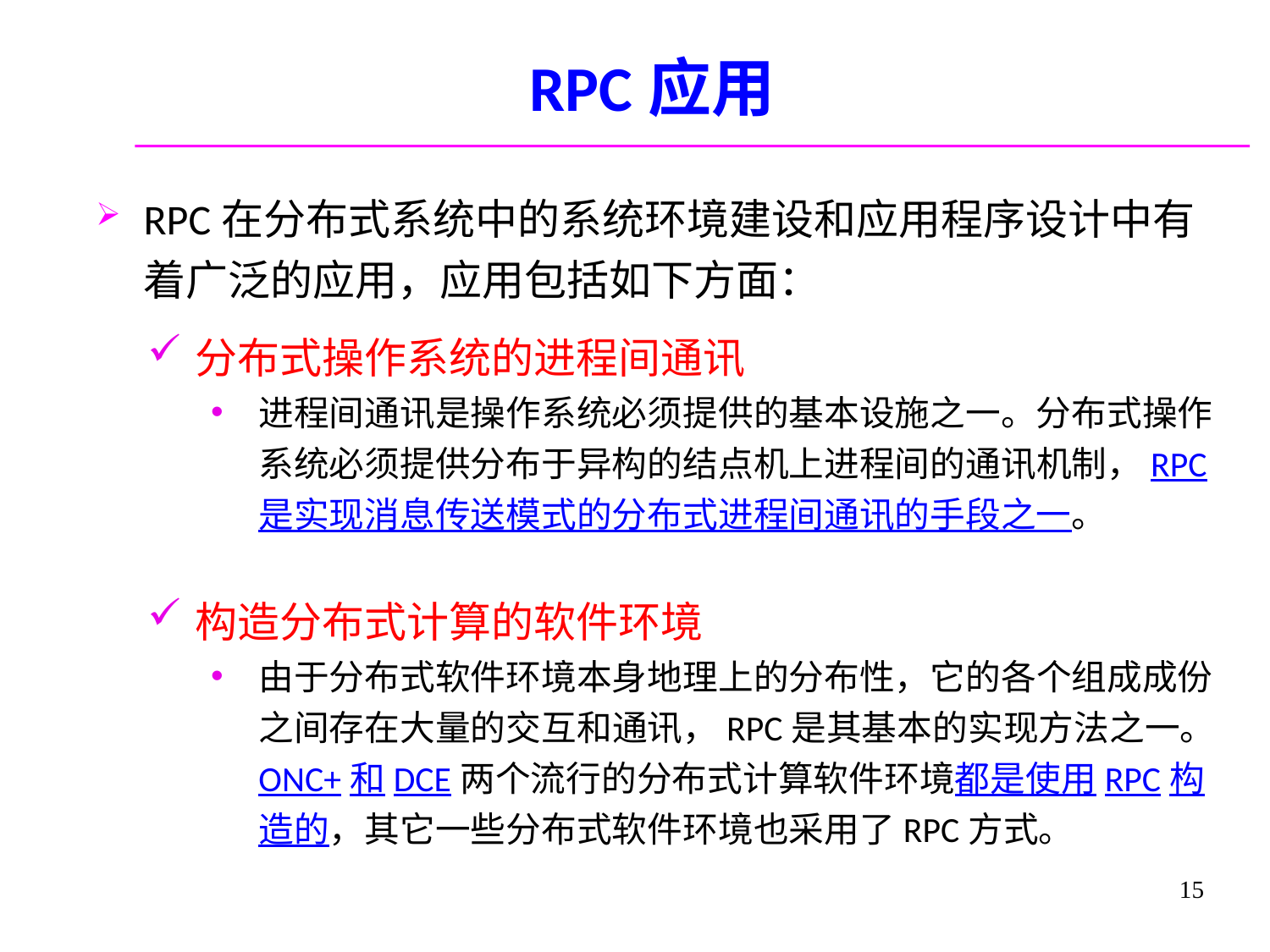

# RPC应用
RPC在分布式系统中的系统环境建设和应用程序设计中有着广泛的应用，应用包括如下方面：

分布式操作系统的进程间通讯
进程间通讯是操作系统必须提供的基本设施之一。分布式操作系统必须提供分布于异构的结点机上进程间的通讯机制，RPC是实现消息传送模式的分布式进程间通讯的手段之一。

构造分布式计算的软件环境
由于分布式软件环境本身地理上的分布性，它的各个组成成份之间存在大量的交互和通讯，RPC是其基本的实现方法之一。ONC+和DCE两个流行的分布式计算软件环境都是使用RPC构造的，其它一些分布式软件环境也采用了RPC方式。
15